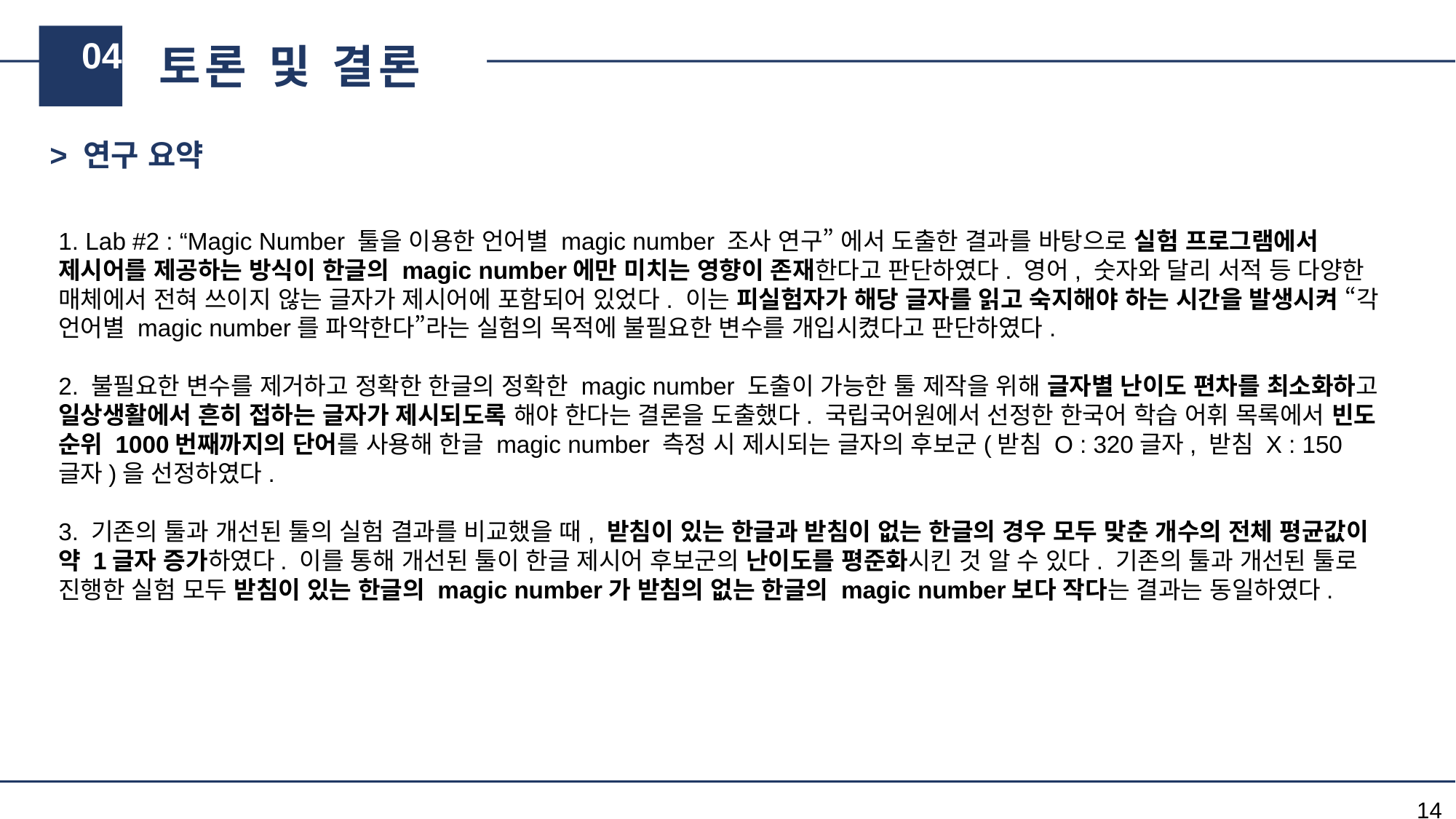

04
 토론 및 결론

> 연구 요약
1. Lab #2 : “Magic Number 툴을 이용한 언어별 magic number 조사 연구” 에서 도출한 결과를 바탕으로 실험 프로그램에서 제시어를 제공하는 방식이 한글의 magic number에만 미치는 영향이 존재한다고 판단하였다. 영어, 숫자와 달리 서적 등 다양한 매체에서 전혀 쓰이지 않는 글자가 제시어에 포함되어 있었다. 이는 피실험자가 해당 글자를 읽고 숙지해야 하는 시간을 발생시켜 “각 언어별 magic number를 파악한다”라는 실험의 목적에 불필요한 변수를 개입시켰다고 판단하였다.

2. 불필요한 변수를 제거하고 정확한 한글의 정확한 magic number 도출이 가능한 툴 제작을 위해 글자별 난이도 편차를 최소화하고 일상생활에서 흔히 접하는 글자가 제시되도록 해야 한다는 결론을 도출했다. 국립국어원에서 선정한 한국어 학습 어휘 목록에서 빈도 순위 1000번째까지의 단어를 사용해 한글 magic number 측정 시 제시되는 글자의 후보군(받침 O : 320글자, 받침 X : 150 글자)을 선정하였다.

3. 기존의 툴과 개선된 툴의 실험 결과를 비교했을 때, 받침이 있는 한글과 받침이 없는 한글의 경우 모두 맞춘 개수의 전체 평균값이 약 1글자 증가하였다. 이를 통해 개선된 툴이 한글 제시어 후보군의 난이도를 평준화시킨 것 알 수 있다. 기존의 툴과 개선된 툴로 진행한 실험 모두 받침이 있는 한글의 magic number가 받침의 없는 한글의 magic number보다 작다는 결과는 동일하였다.

14